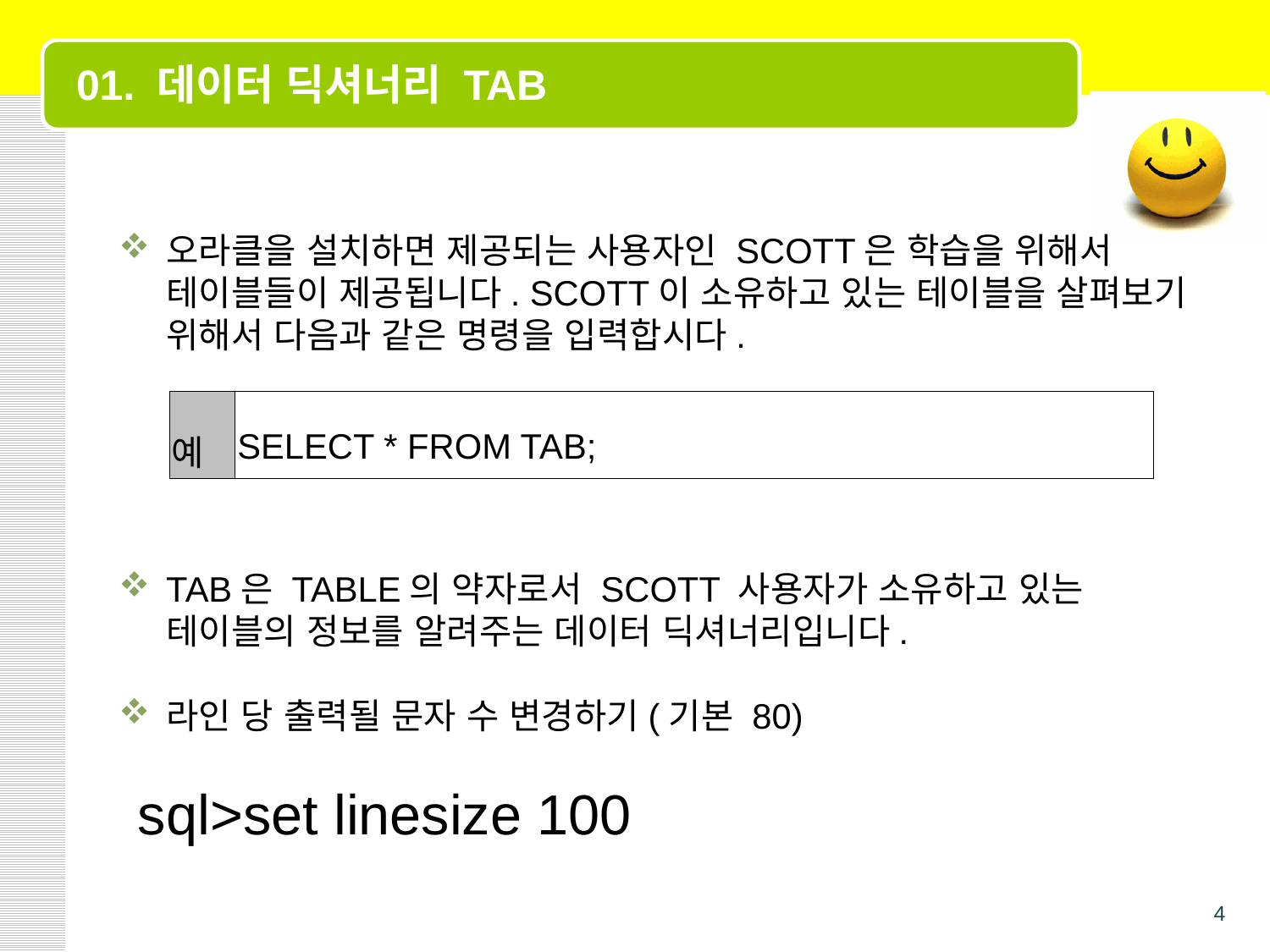

# 01. 데이터 딕셔너리 TAB
오라클을 설치하면 제공되는 사용자인 SCOTT은 학습을 위해서 테이블들이 제공됩니다. SCOTT이 소유하고 있는 테이블을 살펴보기 위해서 다음과 같은 명령을 입력합시다.

TAB은 TABLE의 약자로서 SCOTT 사용자가 소유하고 있는 테이블의 정보를 알려주는 데이터 딕셔너리입니다.
라인 당 출력될 문자 수 변경하기(기본 80)
  sql>set linesize 100
| 예 | SELECT \* FROM TAB; |
| --- | --- |